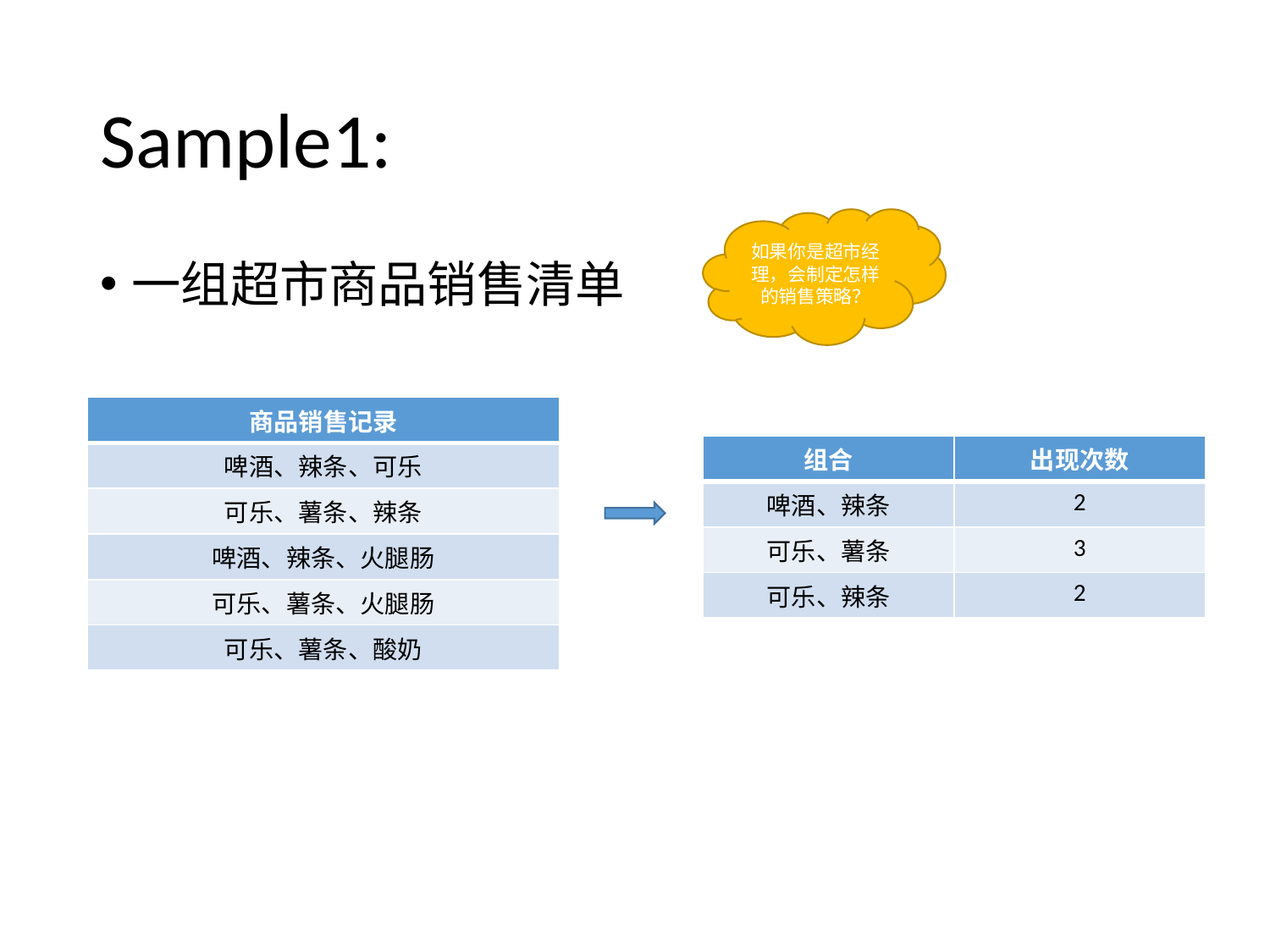

# Sample1:
如果你是超市经理，会制定怎样的销售策略？
一组超市商品销售清单
| 商品销售记录 |
| --- |
| 啤酒、辣条、可乐 |
| 可乐、薯条、辣条 |
| 啤酒、辣条、火腿肠 |
| 可乐、薯条、火腿肠 |
| 可乐、薯条、酸奶 |
| 组合 | 出现次数 |
| --- | --- |
| 啤酒、辣条 | 2 |
| 可乐、薯条 | 3 |
| 可乐、辣条 | 2 |